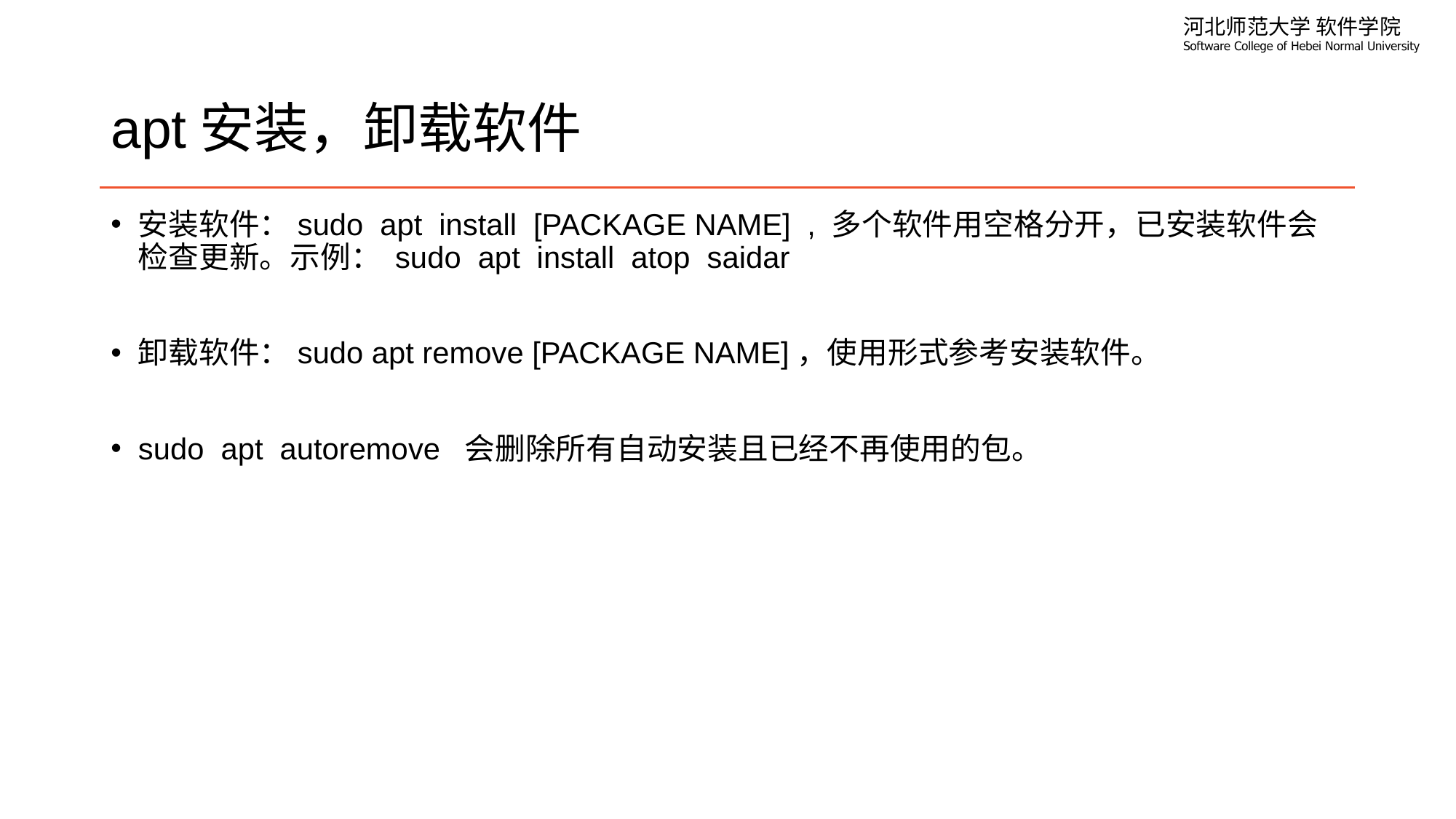

# apt安装，卸载软件
安装软件：sudo  apt  install  [PACKAGE NAME]  , 多个软件用空格分开，已安装软件会检查更新。示例： sudo  apt  install  atop  saidar

卸载软件：sudo apt remove [PACKAGE NAME]，使用形式参考安装软件。

sudo  apt  autoremove  会删除所有自动安装且已经不再使用的包。